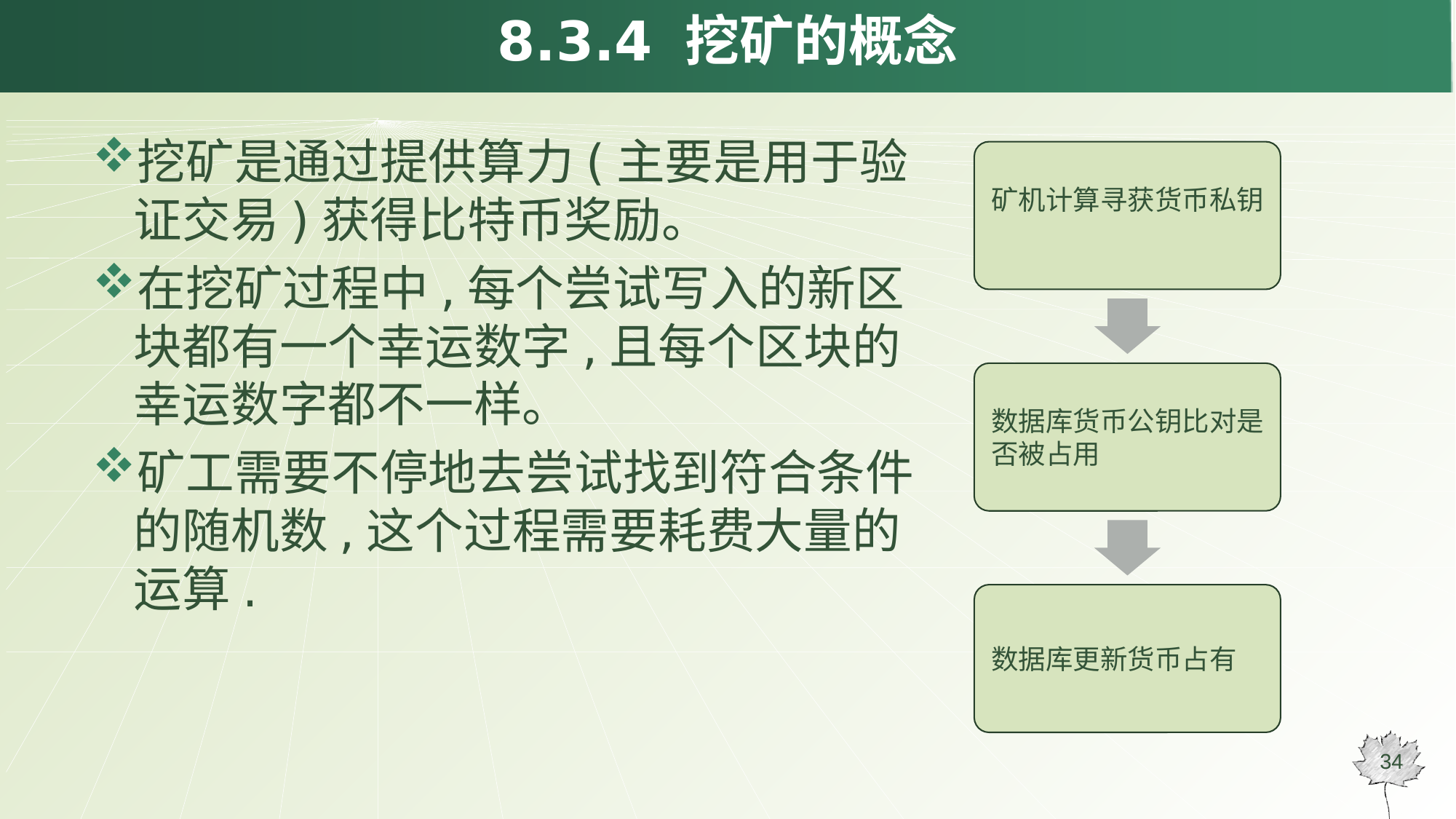

# 8.3.4 挖矿的概念
挖矿是通过提供算力(主要是用于验证交易)获得比特币奖励。
在挖矿过程中,每个尝试写入的新区块都有一个幸运数字,且每个区块的幸运数字都不一样。
矿工需要不停地去尝试找到符合条件的随机数,这个过程需要耗费大量的运算.

矿机计算寻获货币私钥

数据库货币公钥比对是否被占用

数据库更新货币占有
34